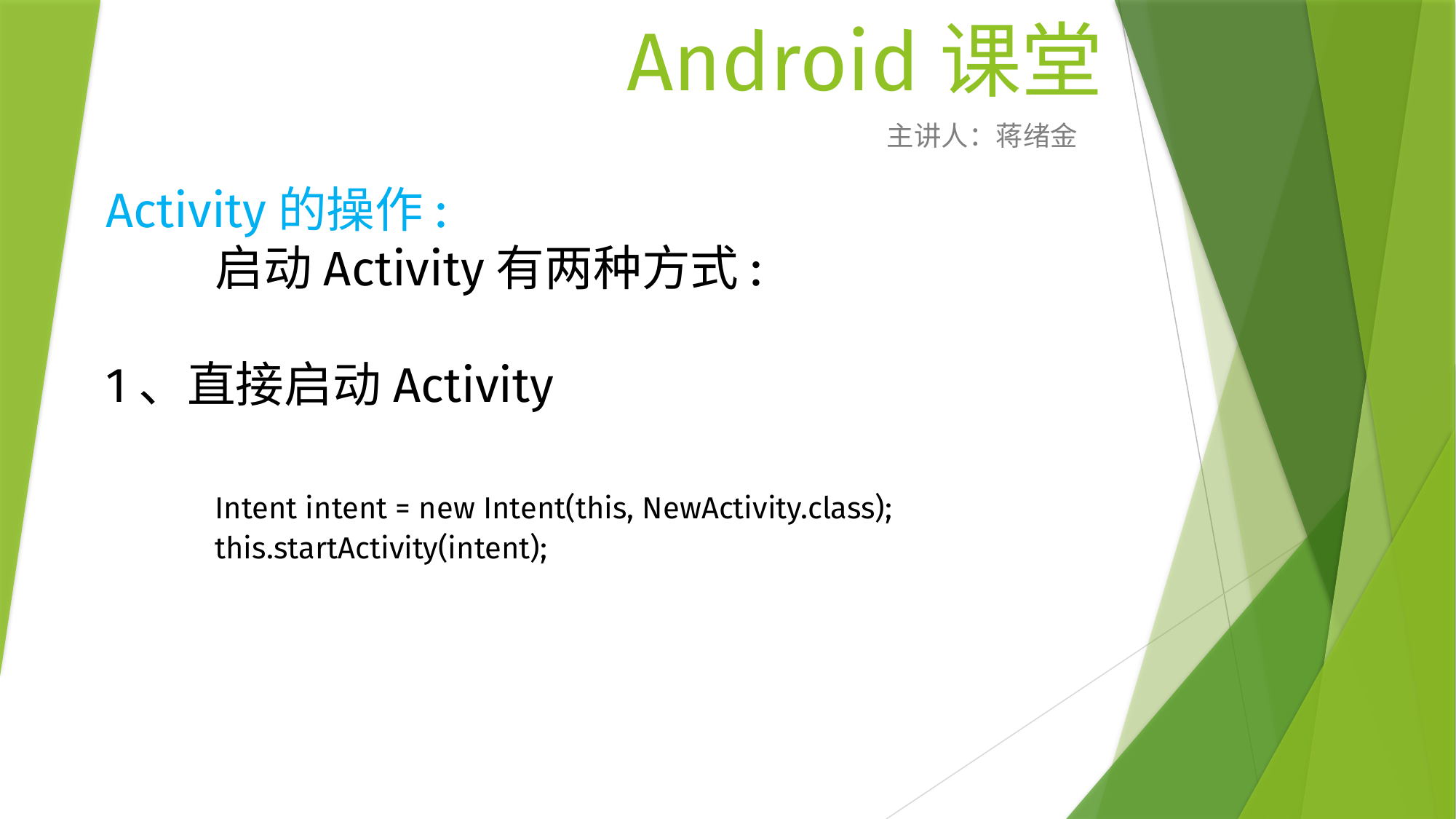

# Android课堂
主讲人：蒋绪金
Activity的操作:
	启动Activity有两种方式:

1、直接启动Activity

	Intent intent = new Intent(this, NewActivity.class);
	this.startActivity(intent);